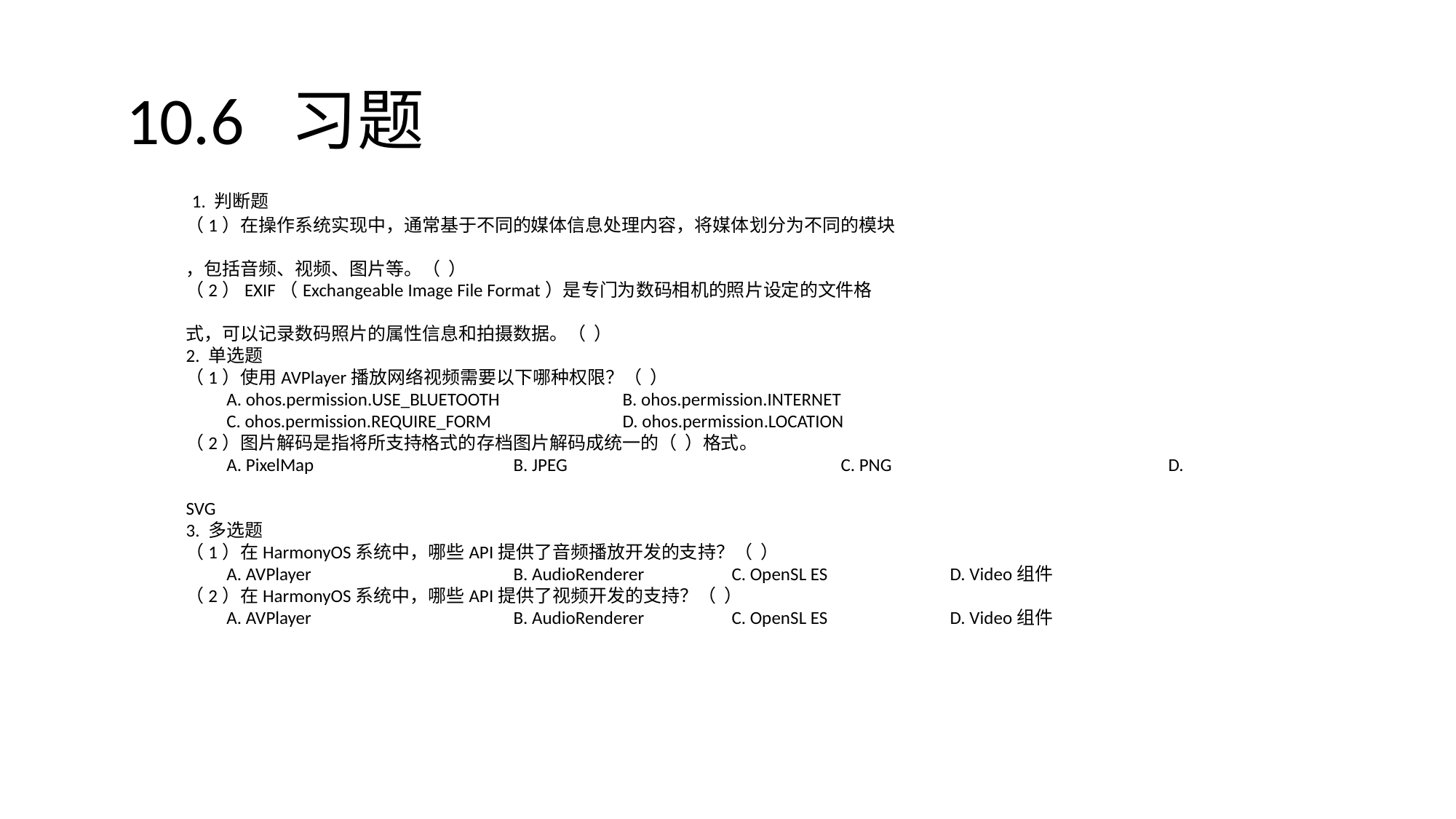

# 10.6  习题
 1. 判断题
（1）在操作系统实现中，通常基于不同的媒体信息处理内容，将媒体划分为不同的模块

，包括音频、视频、图片等。（  ）
（2）EXIF（Exchangeable Image File Format）是专门为数码相机的照片设定的文件格

式，可以记录数码照片的属性信息和拍摄数据。（  ）
2. 单选题
（1）使用AVPlayer播放网络视频需要以下哪种权限？（  ）
　　A. ohos.permission.USE_BLUETOOTH		B. ohos.permission.INTERNET
　　C. ohos.permission.REQUIRE_FORM		D. ohos.permission.LOCATION
（2）图片解码是指将所支持格式的存档图片解码成统一的（  ）格式。
　　A. PixelMap		B. JPEG			C. PNG			D.

SVG
3. 多选题
（1）在HarmonyOS系统中，哪些API提供了音频播放开发的支持？（  ）
　　A. AVPlayer		B. AudioRenderer	C. OpenSL ES		D. Video组件
（2）在HarmonyOS系统中，哪些API提供了视频开发的支持？（  ）
　　A. AVPlayer		B. AudioRenderer	C. OpenSL ES		D. Video组件